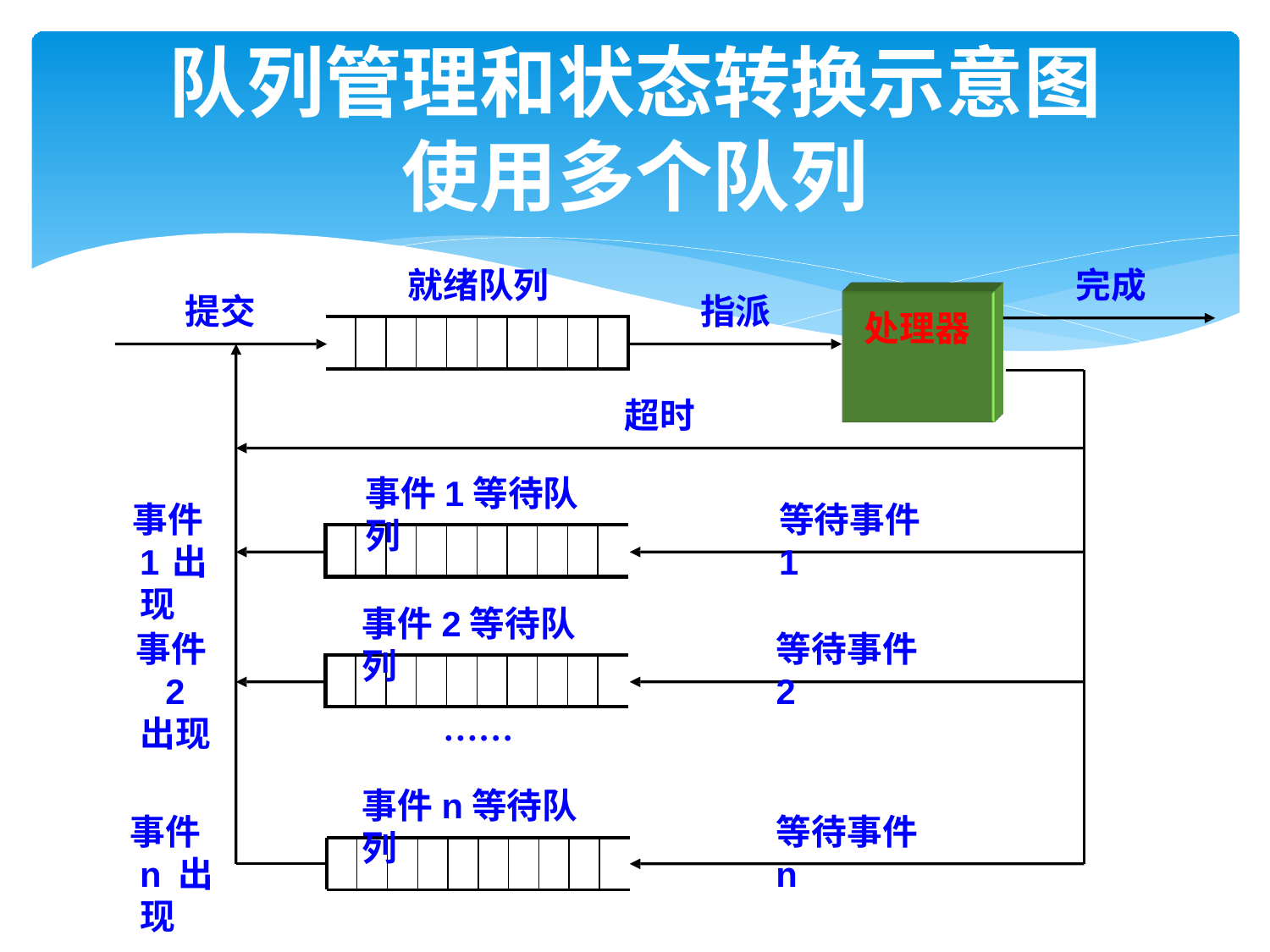

# 队列管理和状态转换示意图 使用多个队列
就绪队列	完成

提交
指派
处理器

|  |  |  |  |  |  |  |  |  |  |
| --- | --- | --- | --- | --- | --- | --- | --- | --- | --- |

超时

事件1等待队列
事件1 出现
等待事件1
|  |  |  |  |  |  |  |  |  |  |
| --- | --- | --- | --- | --- | --- | --- | --- | --- | --- |

事件2等待队列
事件2
出现
等待事件2
|  |  |  |  |  |  |  |  |  |  |
| --- | --- | --- | --- | --- | --- | --- | --- | --- | --- |

……
事件n等待队列
事件n 出现
等待事件n